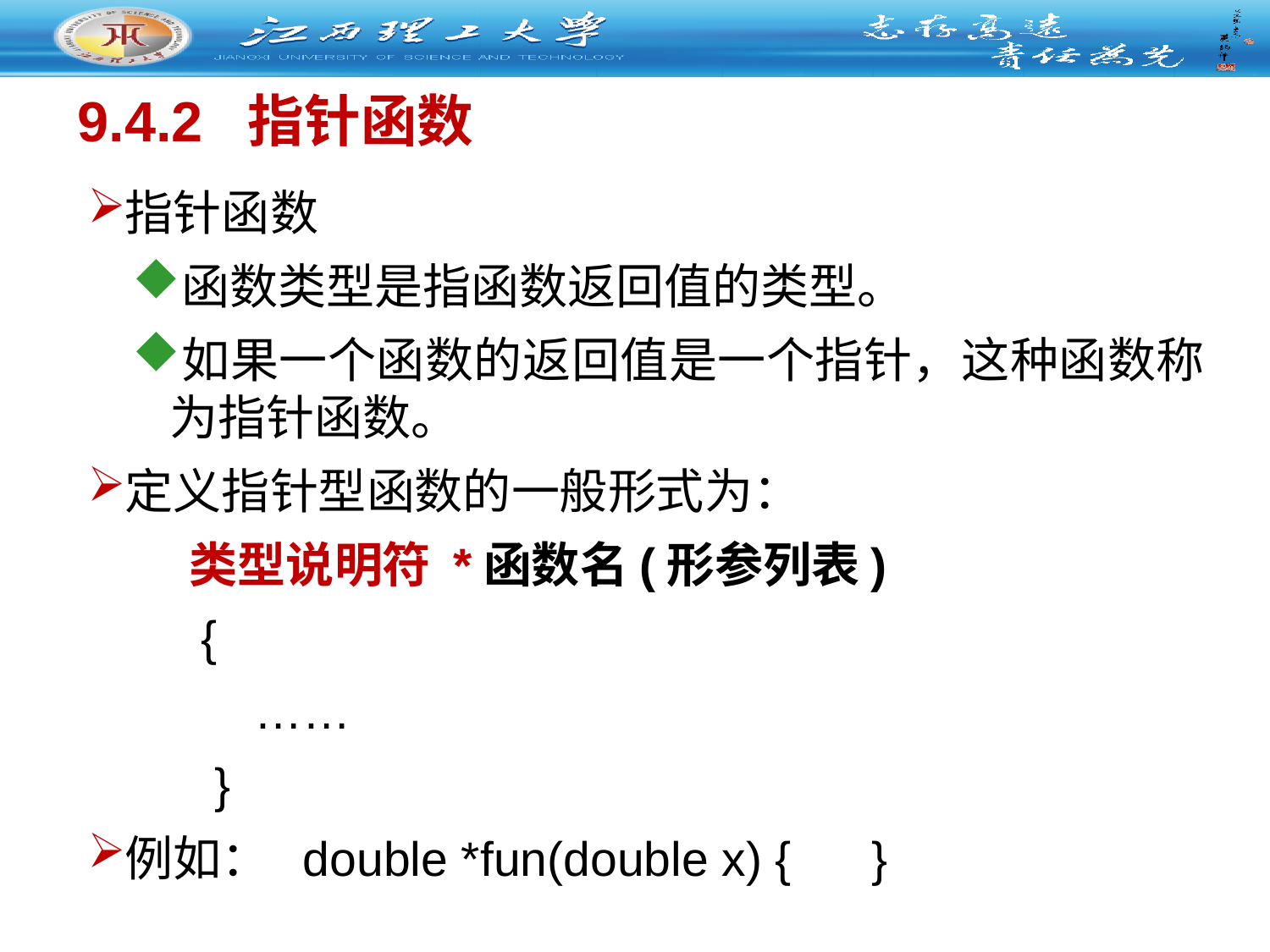

# 9.4.2  指针函数
指针函数
函数类型是指函数返回值的类型。
如果一个函数的返回值是一个指针，这种函数称为指针函数。
定义指针型函数的一般形式为：
    类型说明符 *函数名(形参列表)
     {
         ……
      }
例如：  double *fun(double x) {      }